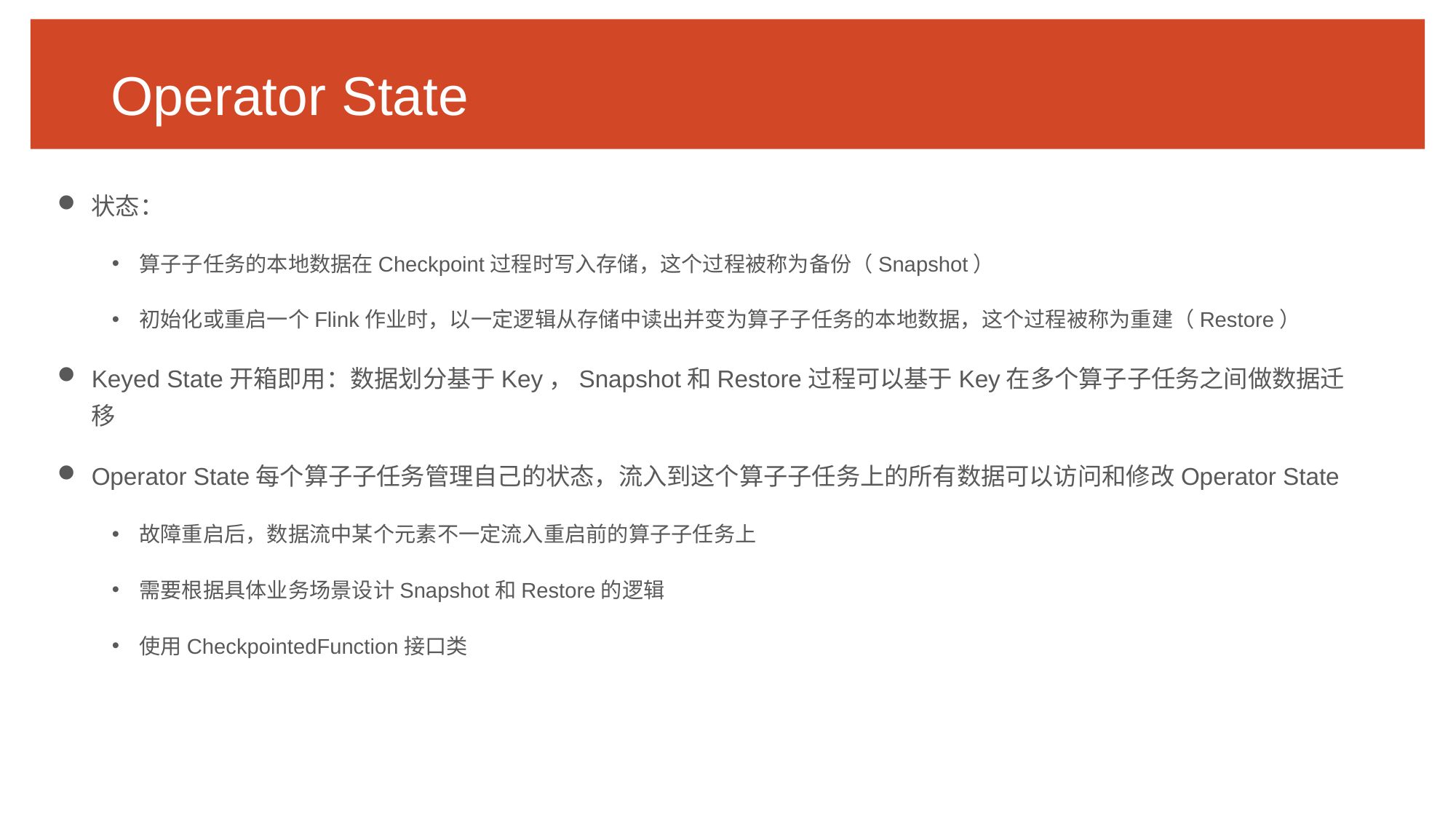

# Operator State
状态：
算子子任务的本地数据在Checkpoint过程时写入存储，这个过程被称为备份（Snapshot）
初始化或重启一个Flink作业时，以一定逻辑从存储中读出并变为算子子任务的本地数据，这个过程被称为重建（Restore）
Keyed State开箱即用：数据划分基于Key，Snapshot和Restore过程可以基于Key在多个算子子任务之间做数据迁移
Operator State每个算子子任务管理自己的状态，流入到这个算子子任务上的所有数据可以访问和修改Operator State
故障重启后，数据流中某个元素不一定流入重启前的算子子任务上
需要根据具体业务场景设计Snapshot和Restore的逻辑
使用CheckpointedFunction接口类